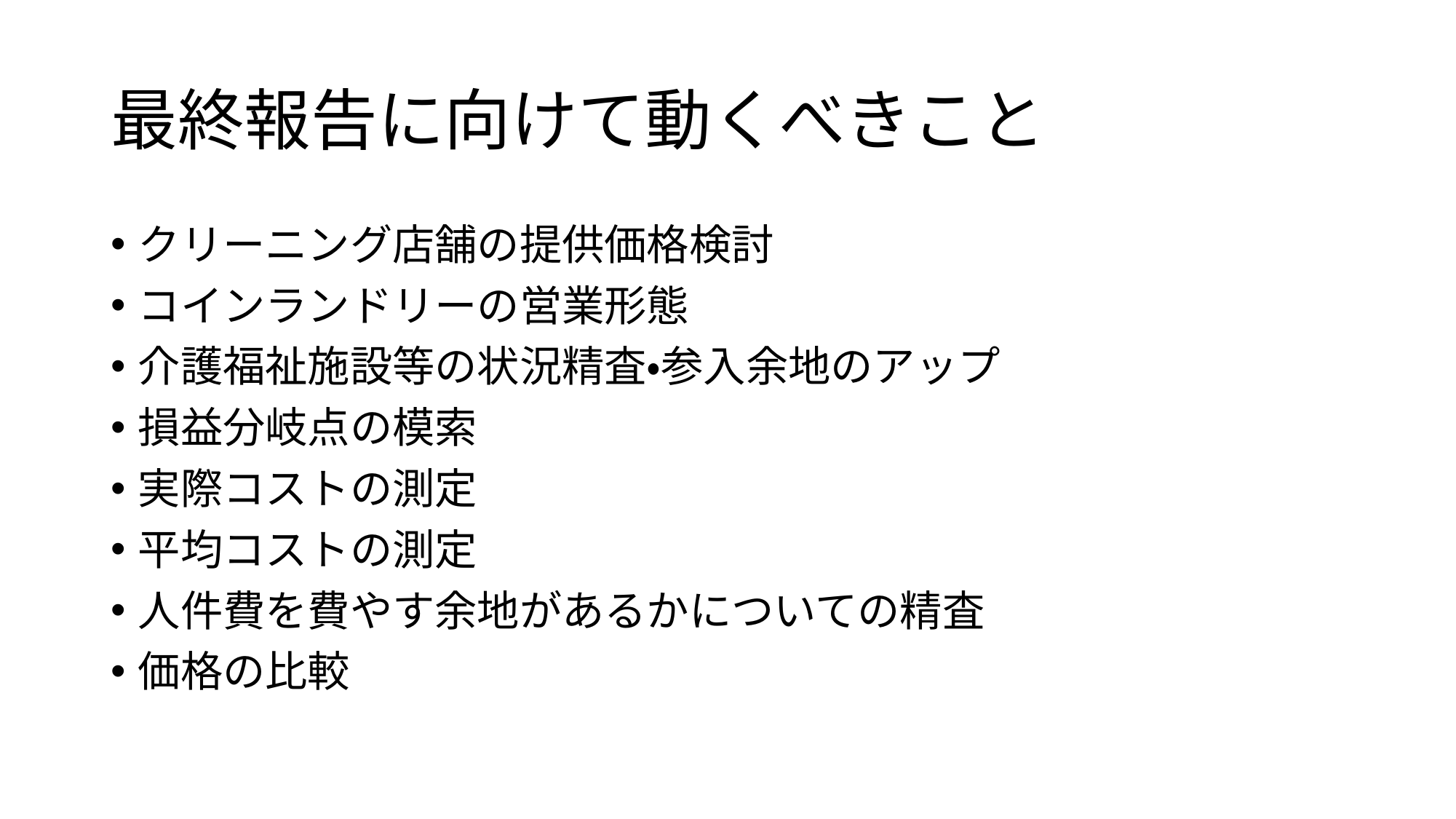

# 最終報告に向けて動くべきこと
クリーニング店舗の提供価格検討
コインランドリーの営業形態
介護福祉施設等の状況精査・参入余地のアップ
損益分岐点の模索
実際コストの測定
平均コストの測定
人件費を費やす余地があるかについての精査
価格の比較